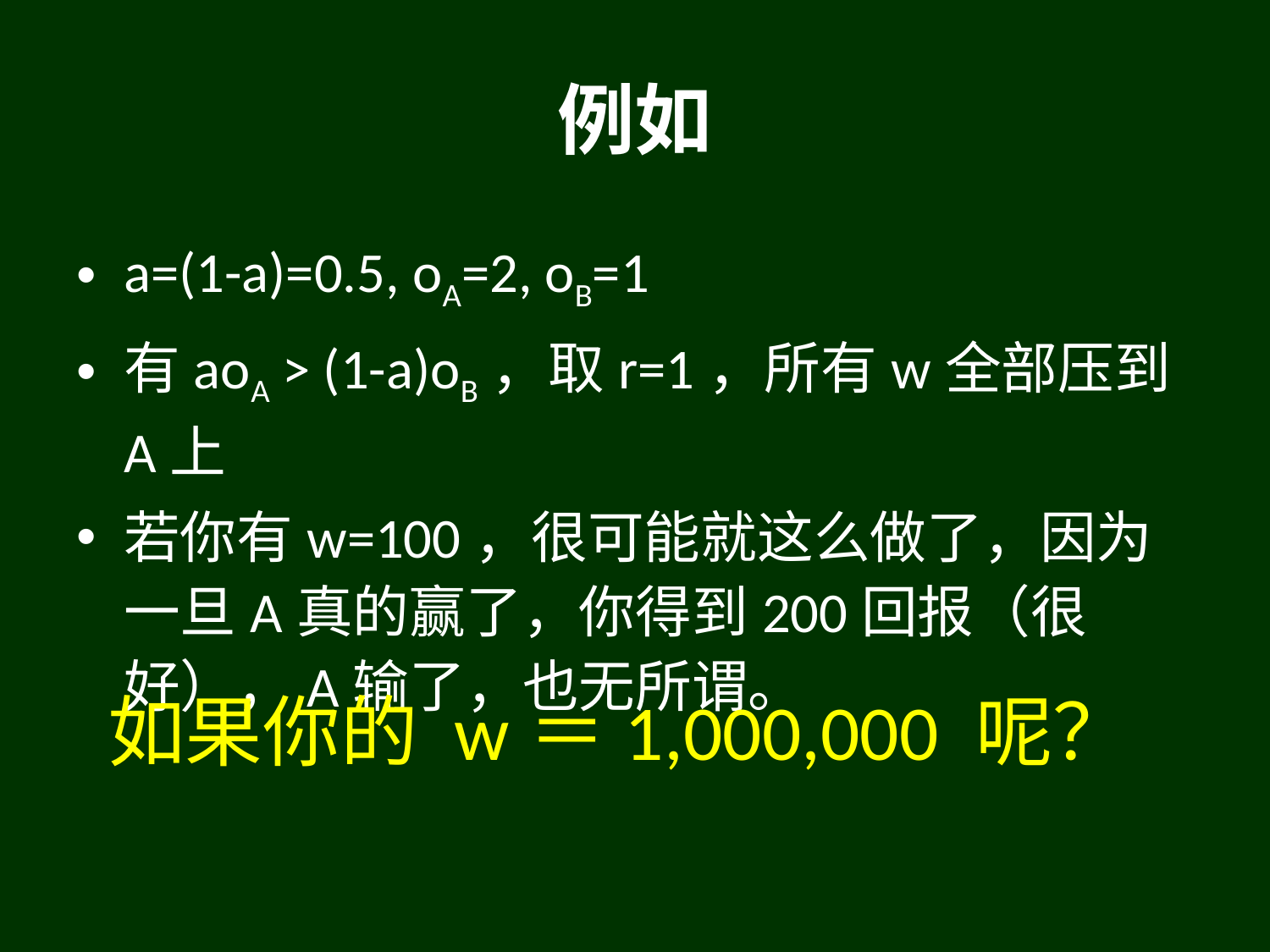

# 例如
a=(1-a)=0.5, oA=2, oB=1
有aoA > (1-a)oB，取r=1，所有w全部压到A上
若你有w=100，很可能就这么做了，因为一旦A真的赢了，你得到200回报（很好），A输了，也无所谓。

如果你的 w＝1,000,000 呢？